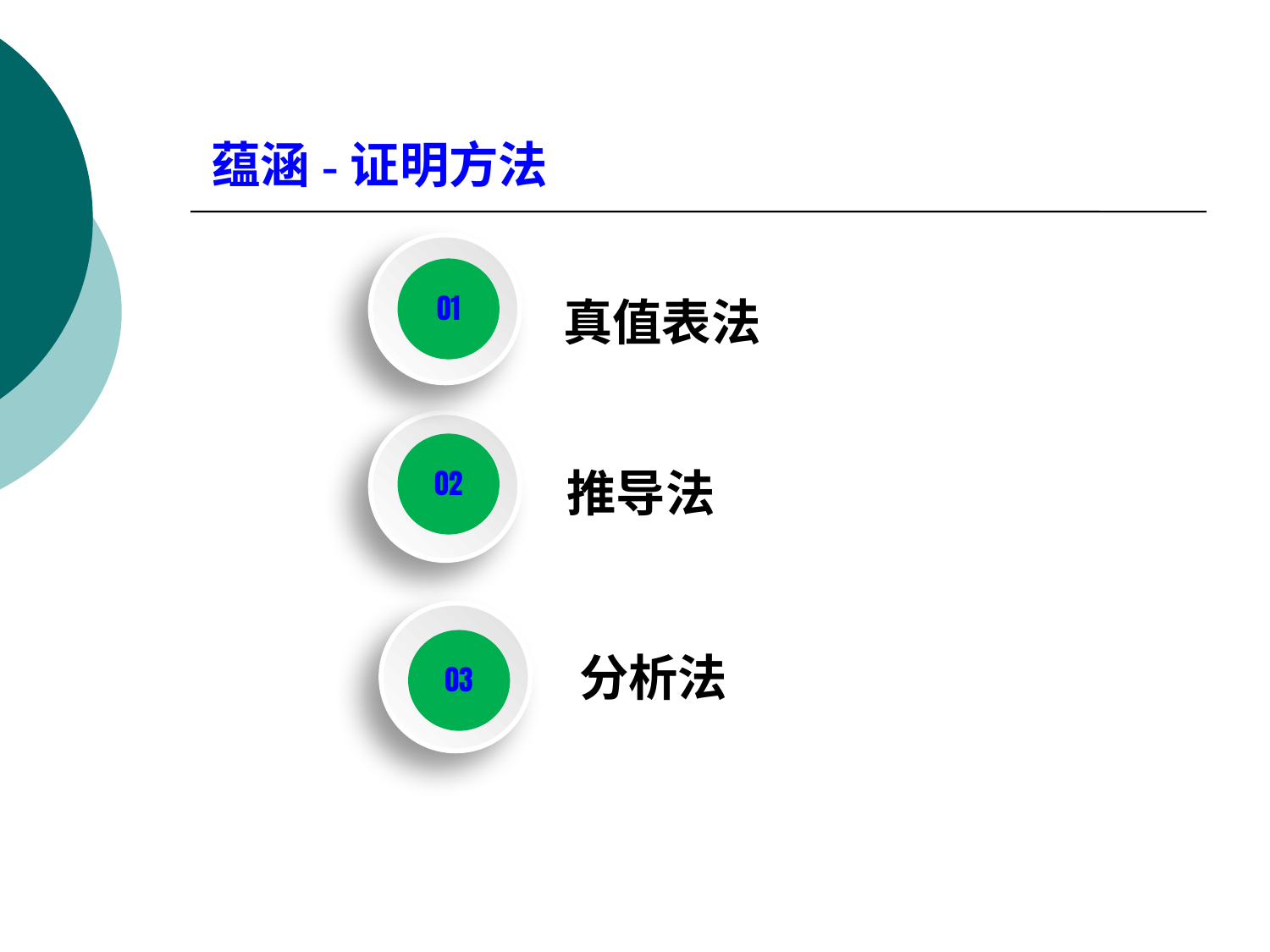

蕴涵-证明方法

01
 真值表法

02
 推导法

03
 分析法